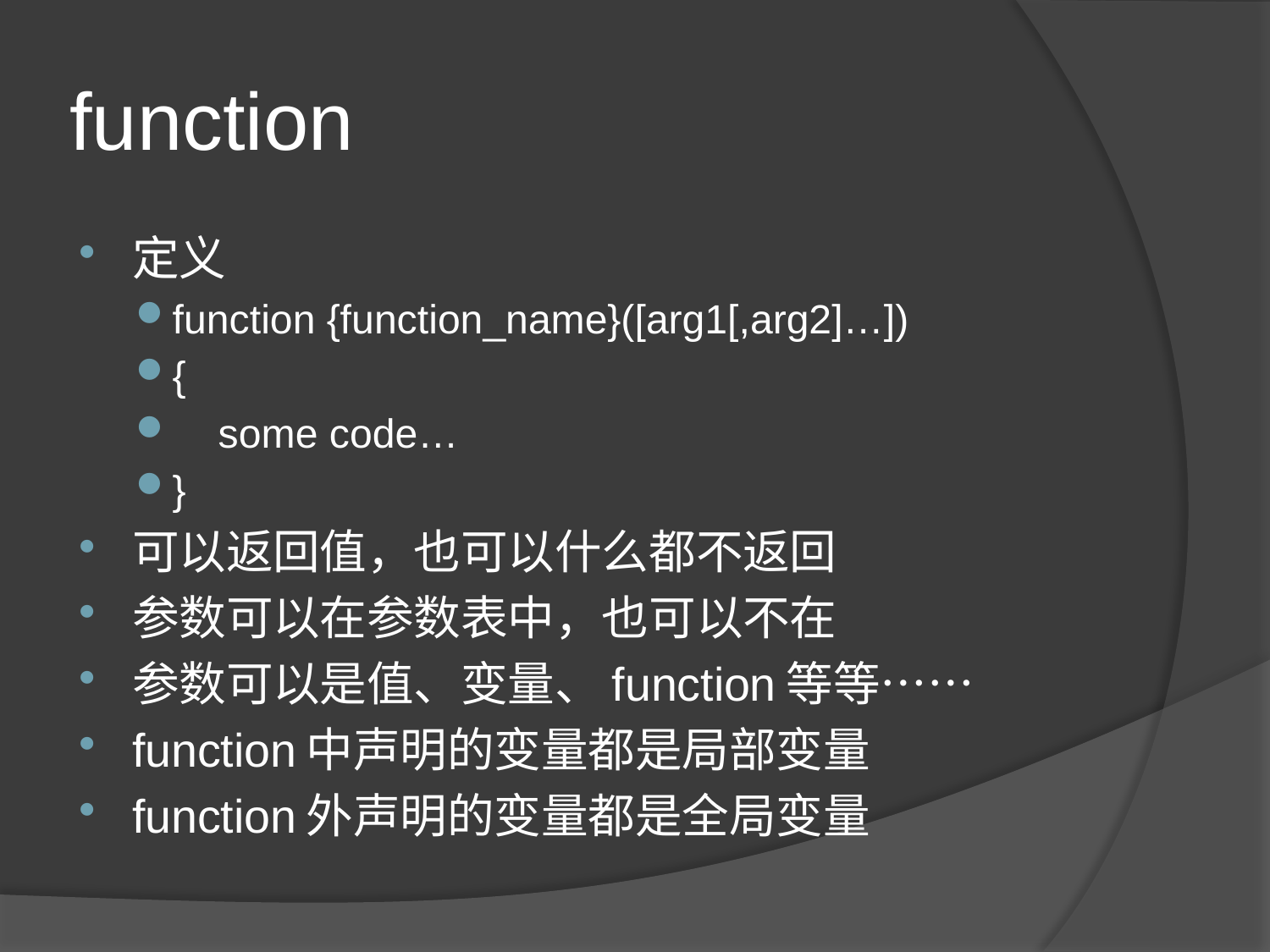

# function
定义
function {function_name}([arg1[,arg2]…])
{
    some code…
}
可以返回值，也可以什么都不返回
参数可以在参数表中，也可以不在
参数可以是值、变量、function等等……
function中声明的变量都是局部变量
function外声明的变量都是全局变量